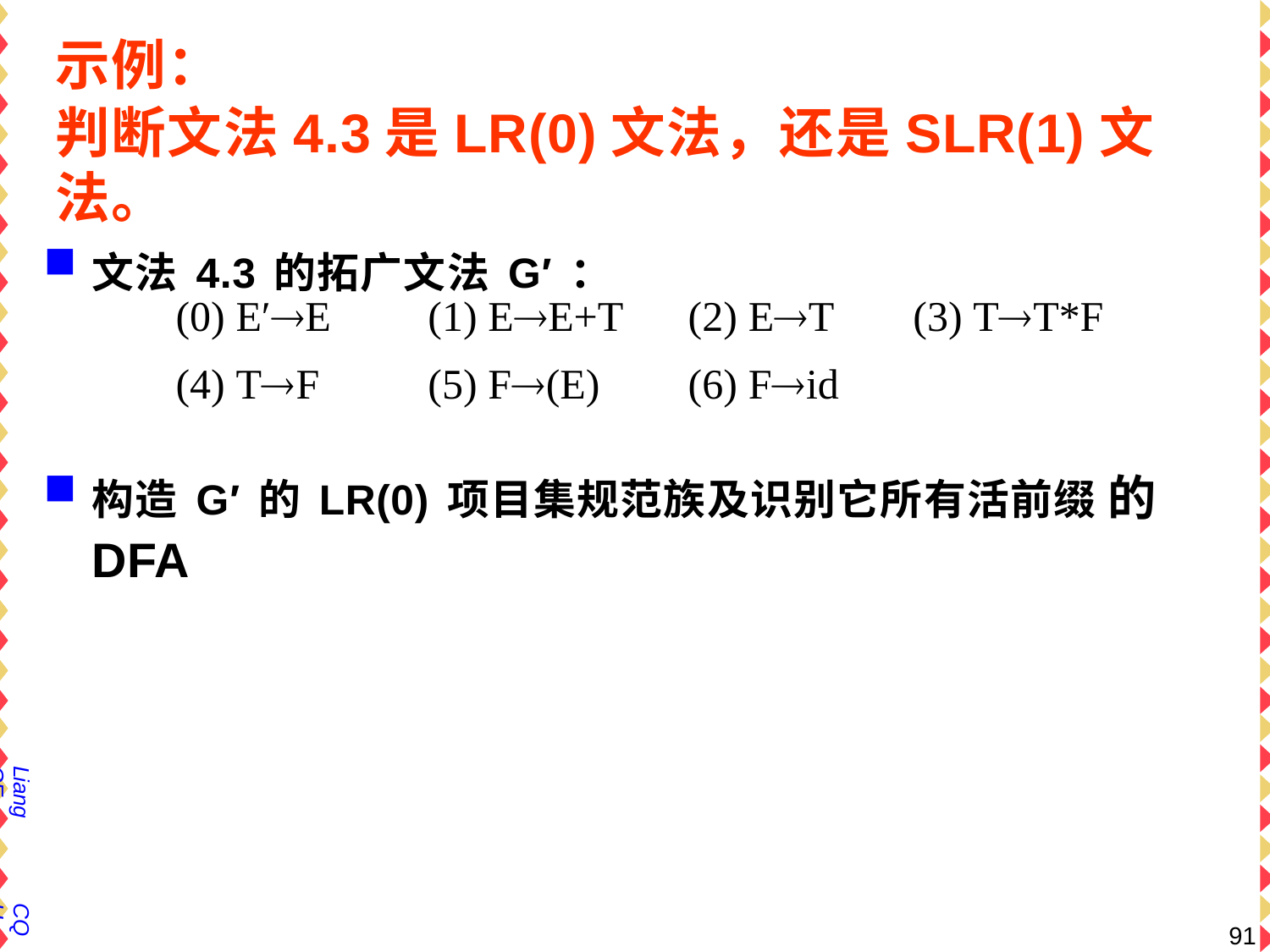

示例：
# 判断文法4.3是LR(0)文法，还是SLR(1)文法。
文法4.3的拓广文法G′：
| (0) E′→E | (1) E→E+T | (2) E→T | (3) T→T\*F |
| --- | --- | --- | --- |
| (4) T→F | (5) F→(E) | (6) F→id |  |
构造G′的LR(0)项目集规范族及识别它所有活前缀 的DFA
Liang GE
CQU
91